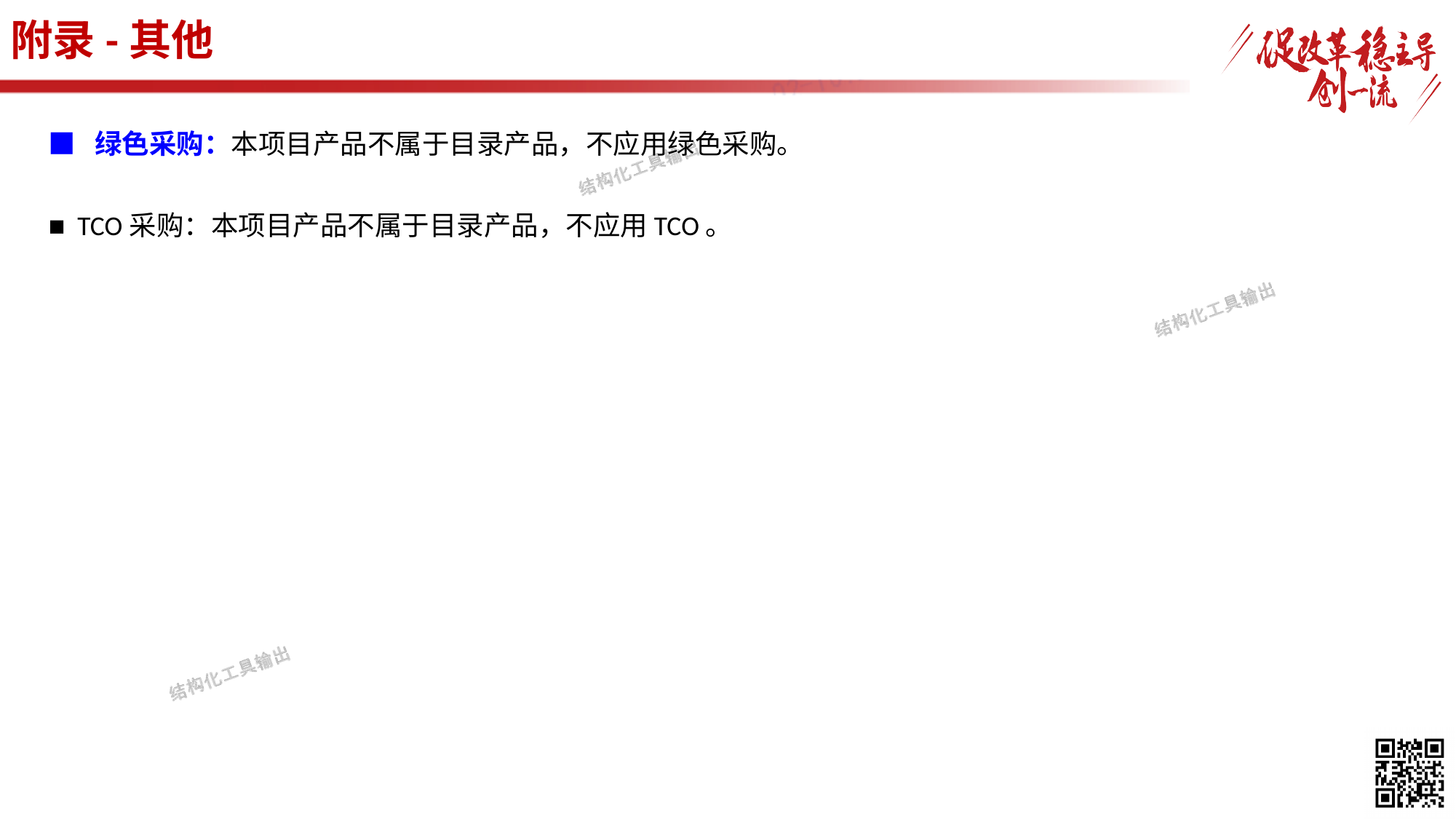

附录-其他
■  绿色采购：本项目产品不属于目录产品，不应用绿色采购。

■  TCO采购：本项目产品不属于目录产品，不应用TCO。